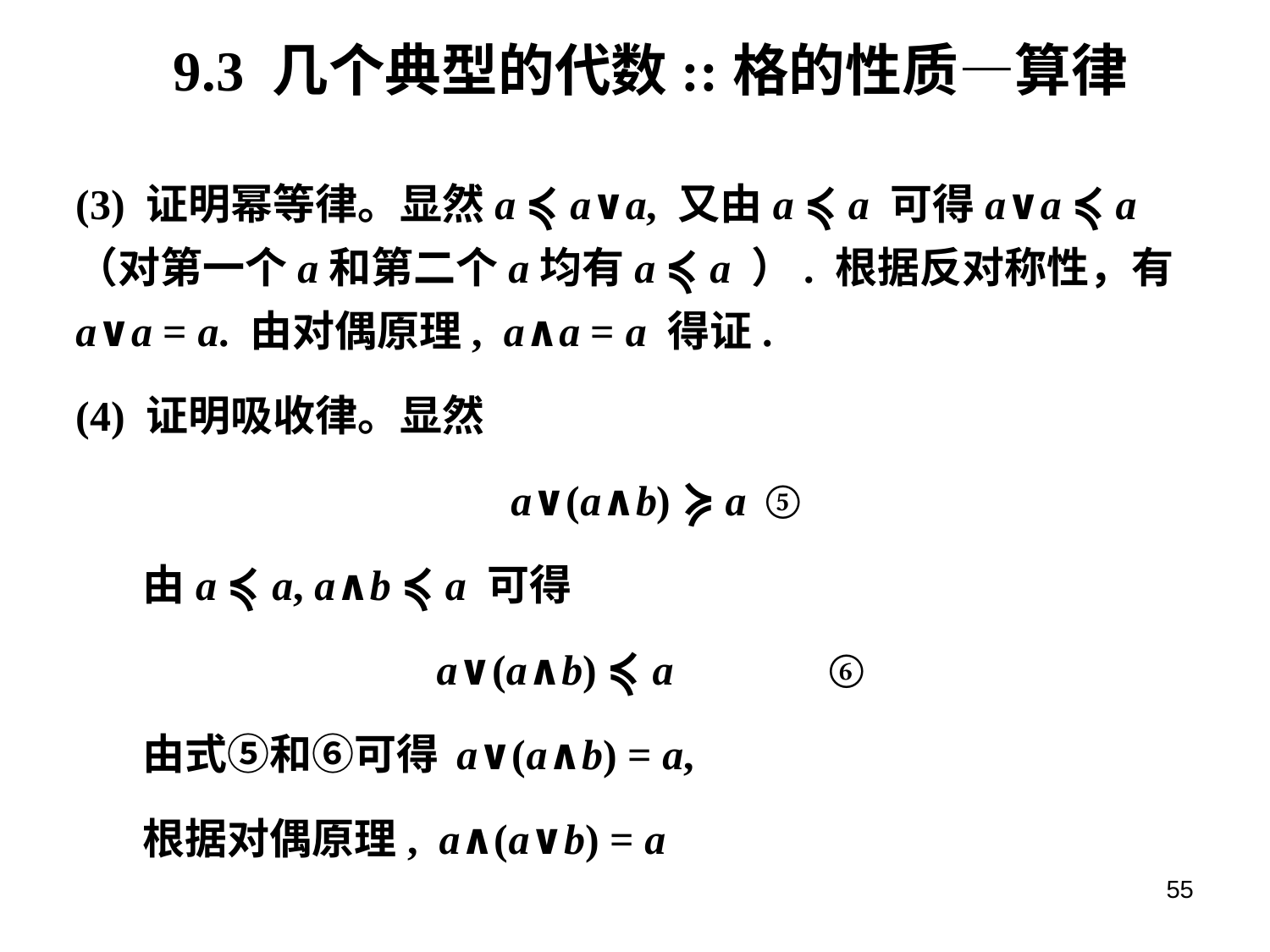

# 9.3 几个典型的代数::格的性质—算律
(3) 证明幂等律。显然a ≼ a∨a, 又由a ≼ a 可得a∨a ≼ a （对第一个a和第二个a均有a ≼ a ）. 根据反对称性，有a∨a = a. 由对偶原理,  a∧a = a 得证.
(4) 证明吸收律。显然
 a∨(a∧b) ≽ a	 ⑤
      由a ≼ a, a∧b ≼ a 可得
a∨(a∧b) ≼ a		 ⑥
      由式⑤和⑥可得	a∨(a∧b) = a,
      根据对偶原理,  a∧(a∨b) = a
55